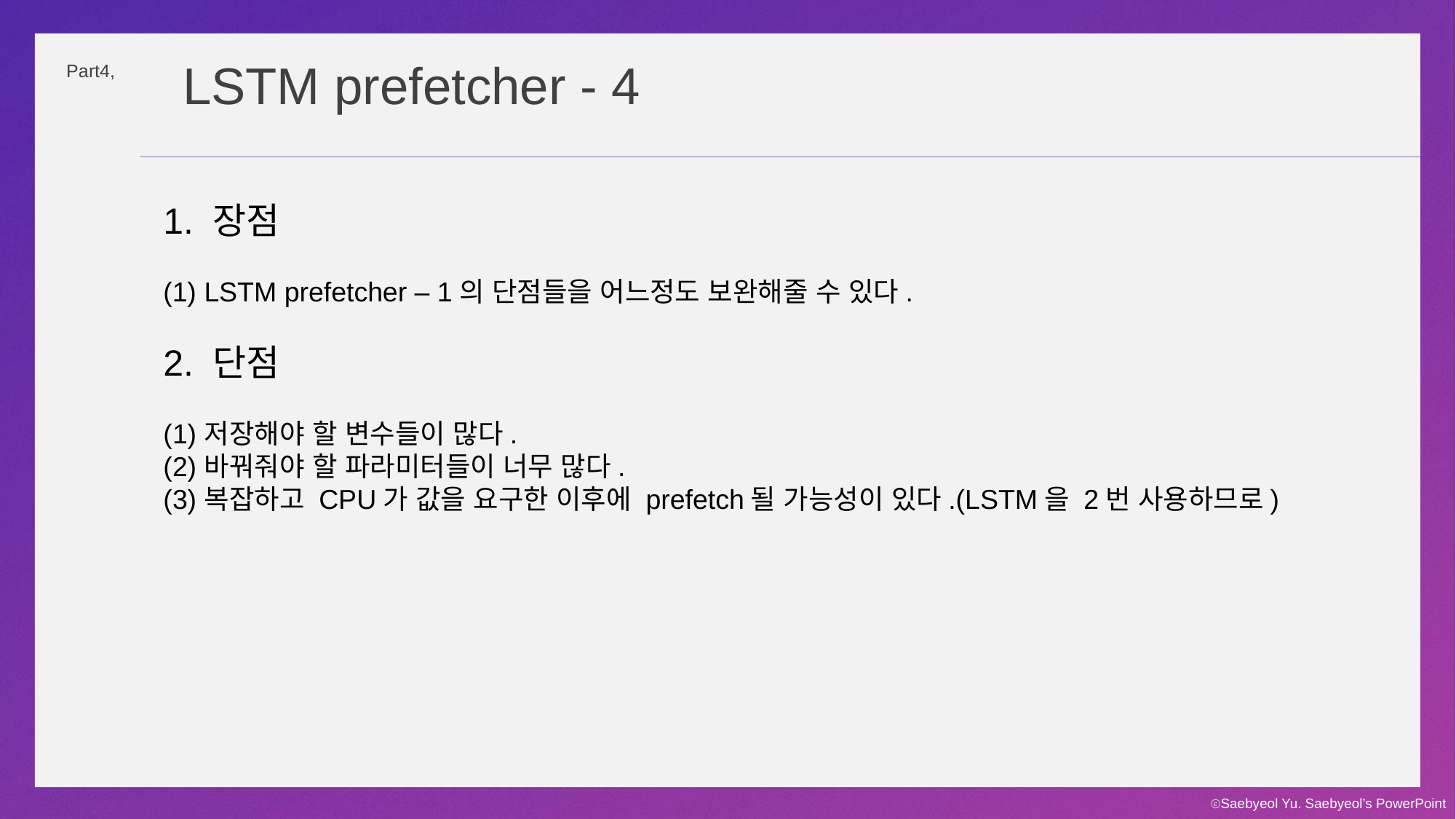

LSTM prefetcher - 4
Part4,
1. 장점

(1) LSTM prefetcher – 1의 단점들을 어느정도 보완해줄 수 있다.

2. 단점

저장해야 할 변수들이 많다.
바꿔줘야 할 파라미터들이 너무 많다.
복잡하고 CPU가 값을 요구한 이후에 prefetch될 가능성이 있다.(LSTM을 2번 사용하므로)